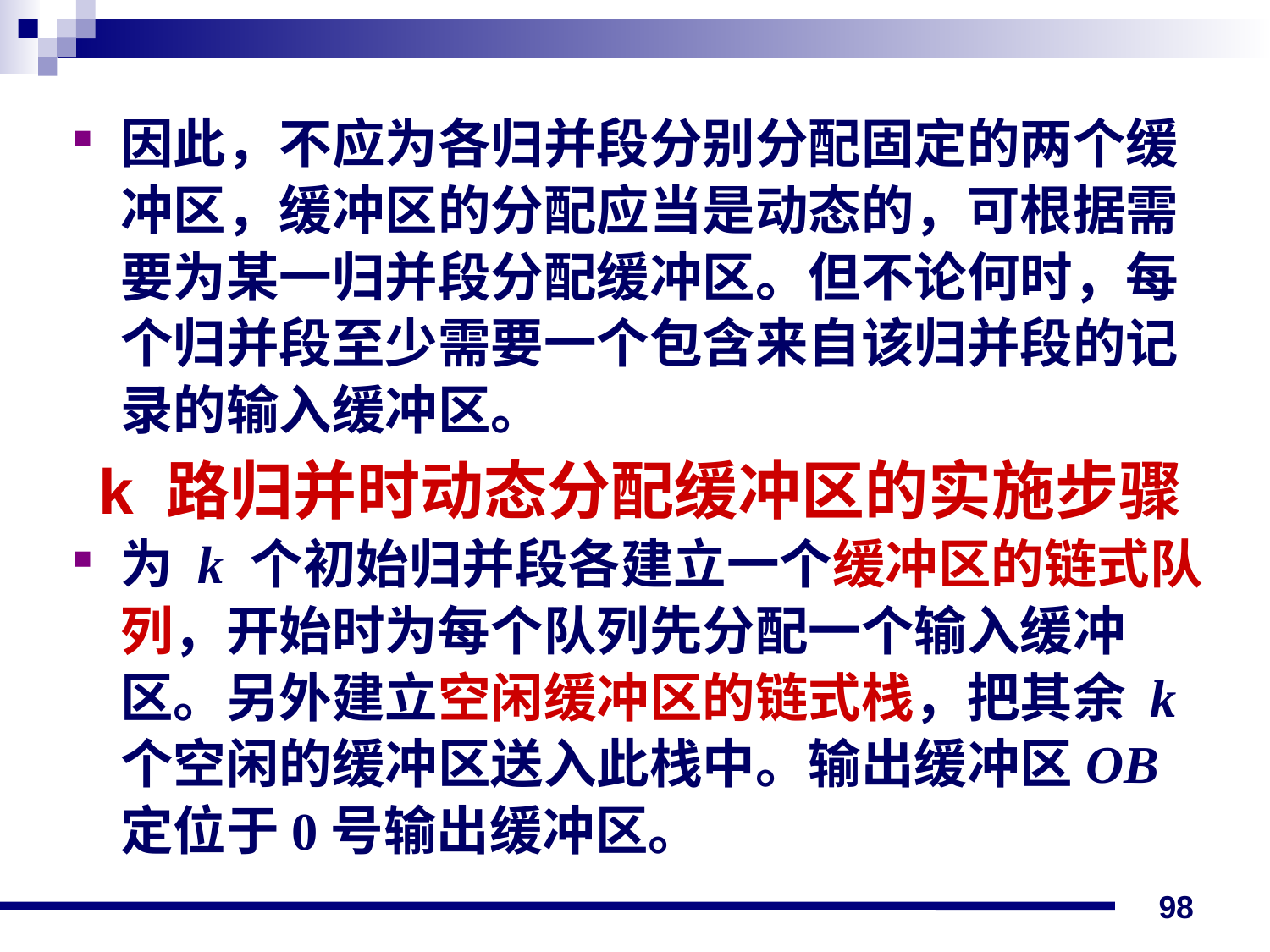

因此，不应为各归并段分别分配固定的两个缓冲区，缓冲区的分配应当是动态的，可根据需要为某一归并段分配缓冲区。但不论何时，每个归并段至少需要一个包含来自该归并段的记录的输入缓冲区。

为 k 个初始归并段各建立一个缓冲区的链式队列，开始时为每个队列先分配一个输入缓冲区。另外建立空闲缓冲区的链式栈，把其余 k 个空闲的缓冲区送入此栈中。输出缓冲区OB定位于0号输出缓冲区。
# k 路归并时动态分配缓冲区的实施步骤
98